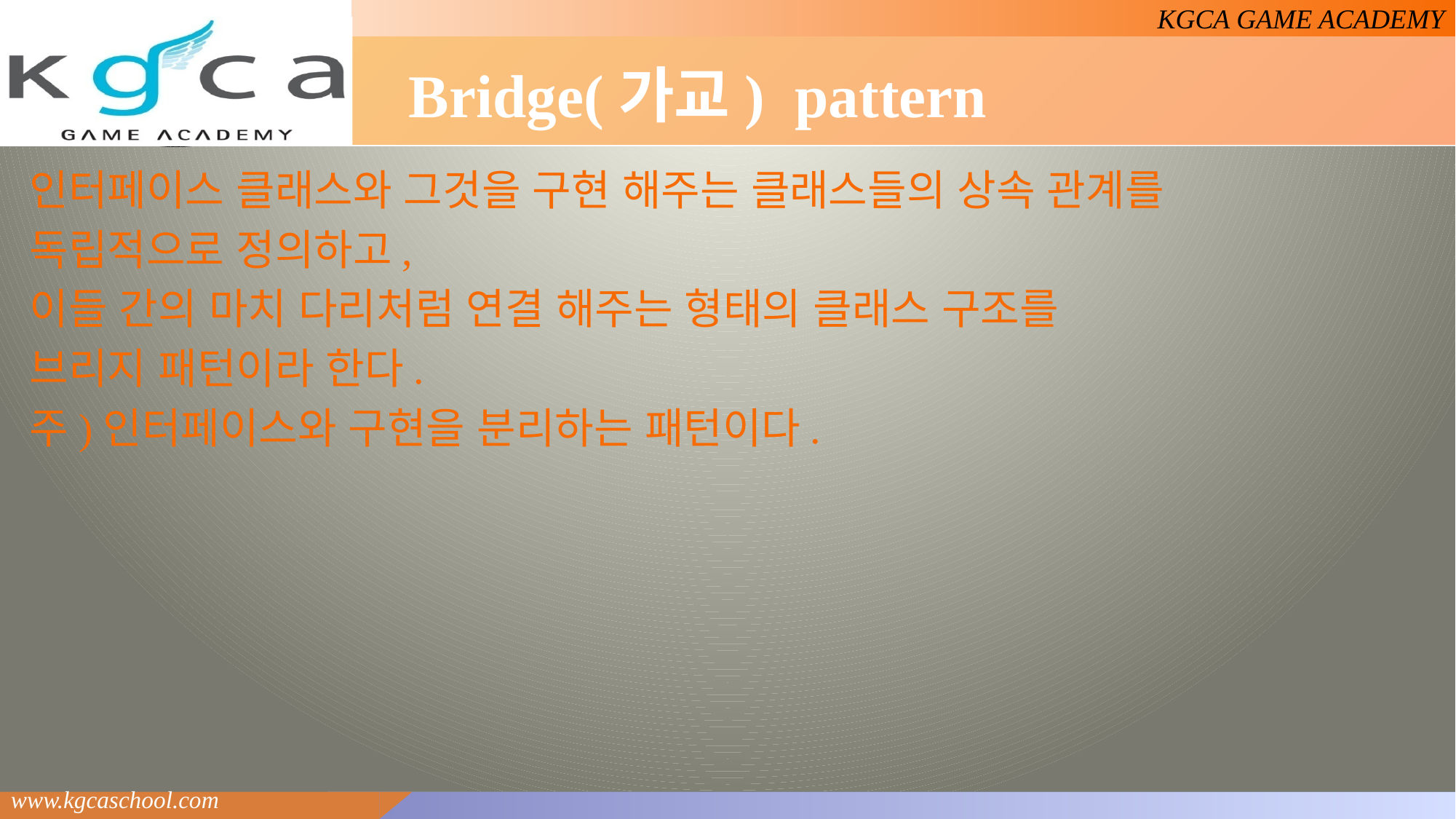

# Bridge(가교)  pattern
인터페이스 클래스와 그것을 구현 해주는 클래스들의 상속 관계를
독립적으로 정의하고,
이들 간의 마치 다리처럼 연결 해주는 형태의 클래스 구조를
브리지 패턴이라 한다.
주)인터페이스와 구현을 분리하는 패턴이다.